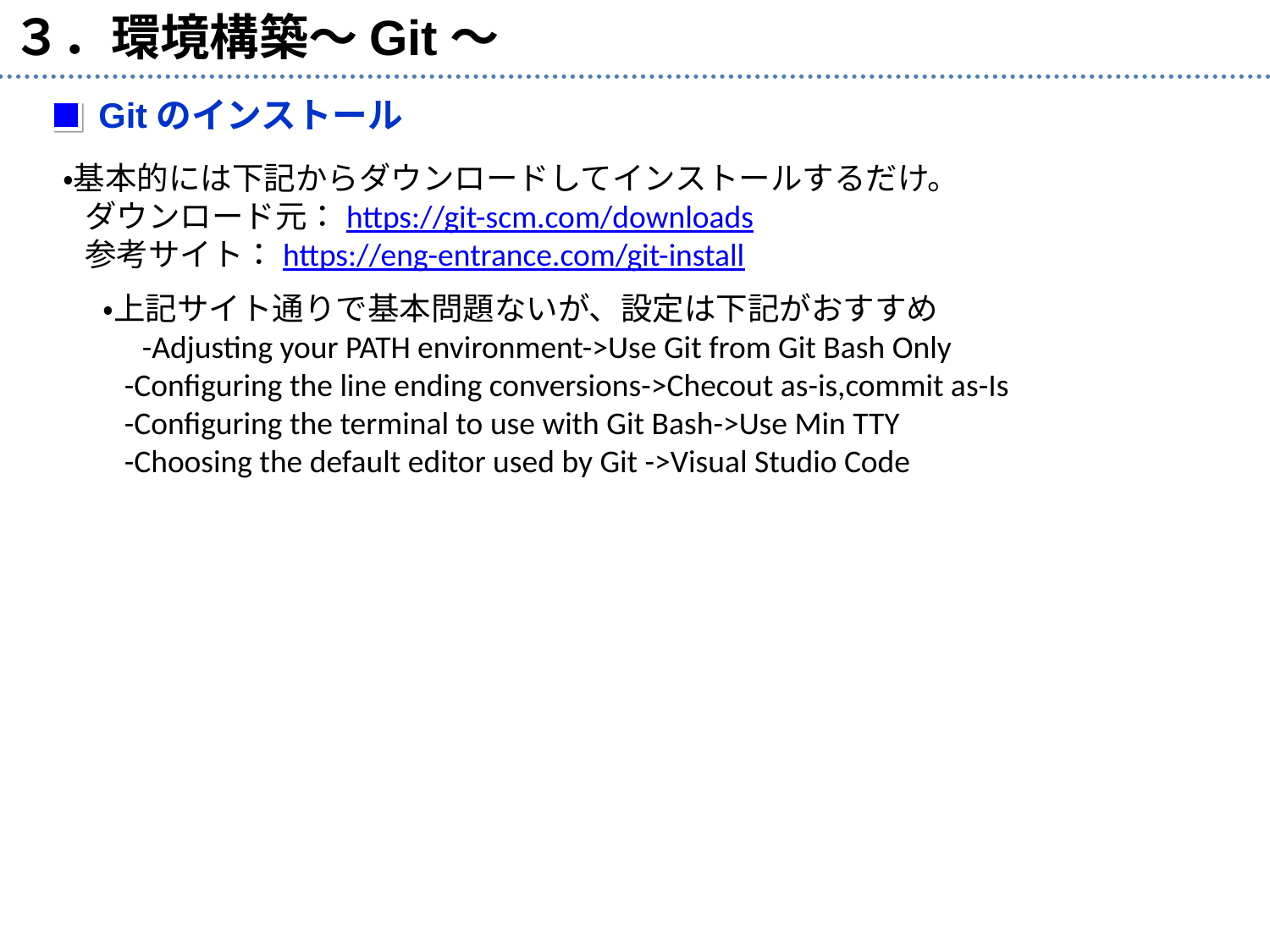

３．環境構築～Git～

Gitのインストール

・基本的には下記からダウンロードしてインストールするだけ。
  ダウンロード元：https://git-scm.com/downloads
  参考サイト：https://eng-entrance.com/git-install
・上記サイト通りで基本問題ないが、設定は下記がおすすめ
　-Adjusting your PATH environment->Use Git from Git Bash Only
   -Configuring the line ending conversions->Checout as-is,commit as-Is
   -Configuring the terminal to use with Git Bash->Use Min TTY
   -Choosing the default editor used by Git ->Visual Studio Code